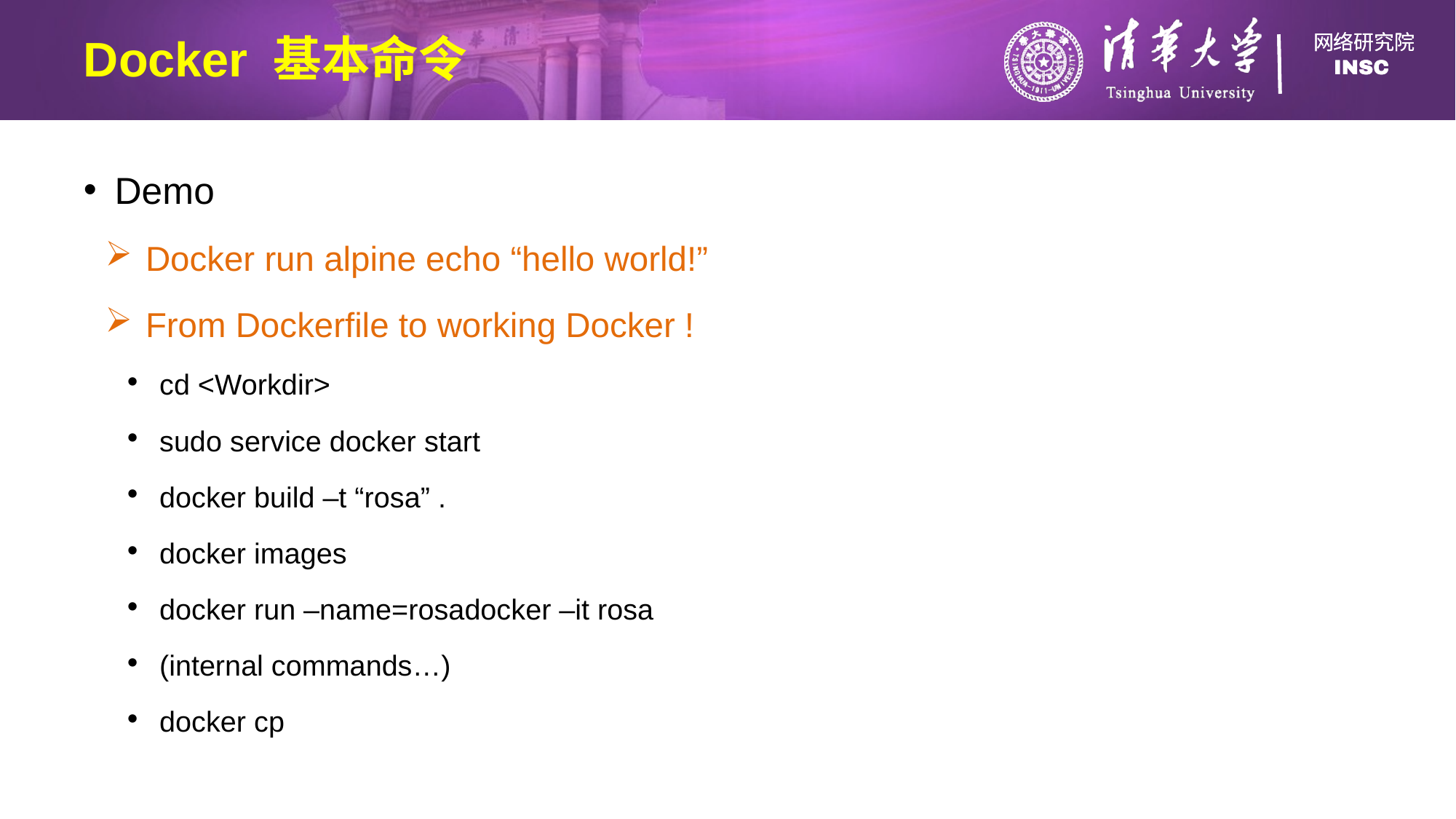

# Docker 基本命令
Demo
Docker run alpine echo “hello world!”
From Dockerfile to working Docker !
cd <Workdir>
sudo service docker start
docker build –t “rosa” .
docker images
docker run –name=rosadocker –it rosa
(internal commands…)
docker cp